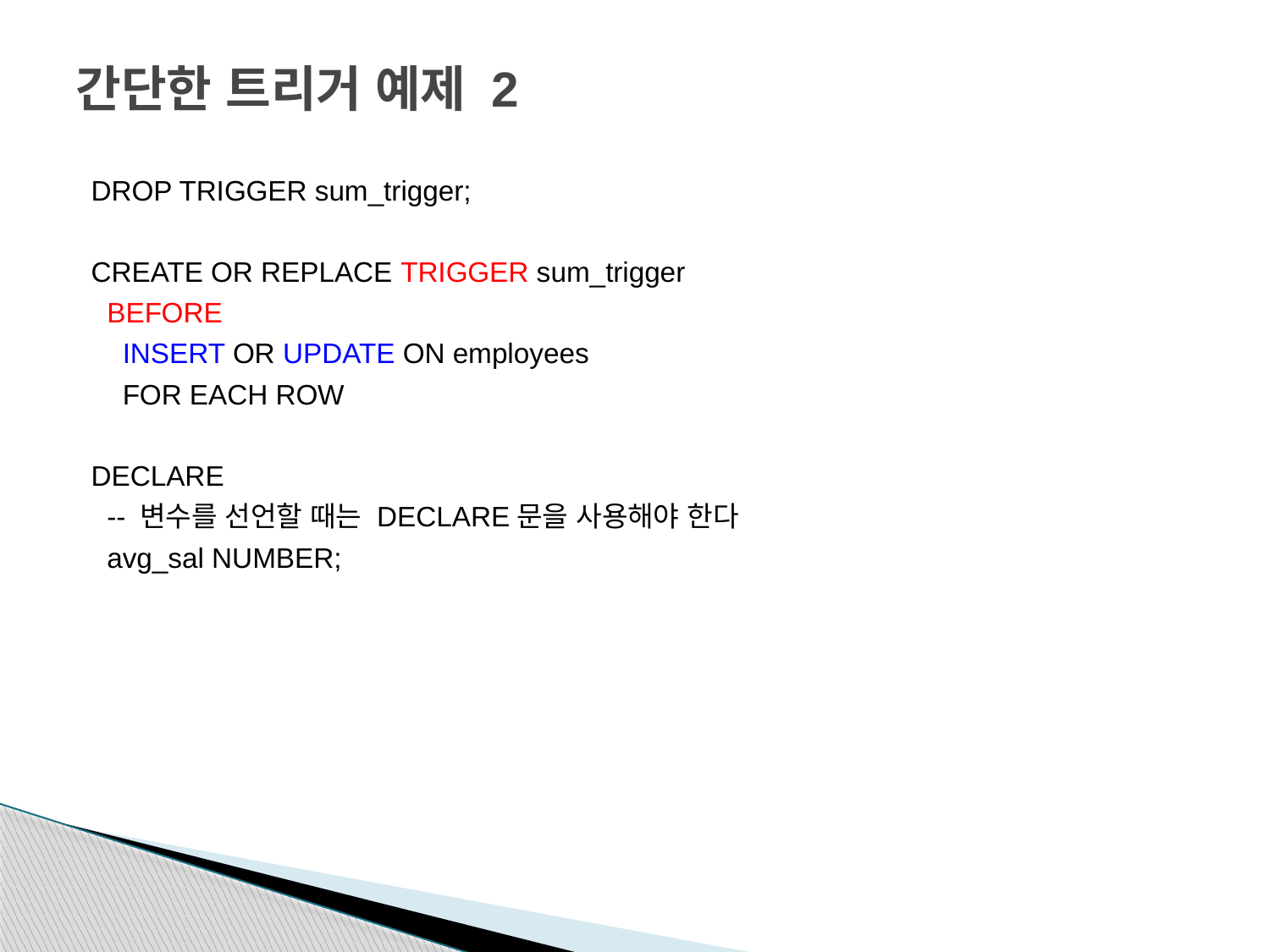

# 간단한 트리거 예제 2
DROP TRIGGER sum_trigger;

CREATE OR REPLACE TRIGGER sum_trigger
  BEFORE
    INSERT OR UPDATE ON employees
    FOR EACH ROW

DECLARE
  -- 변수를 선언할 때는 DECLARE문을 사용해야 한다
  avg_sal NUMBER;